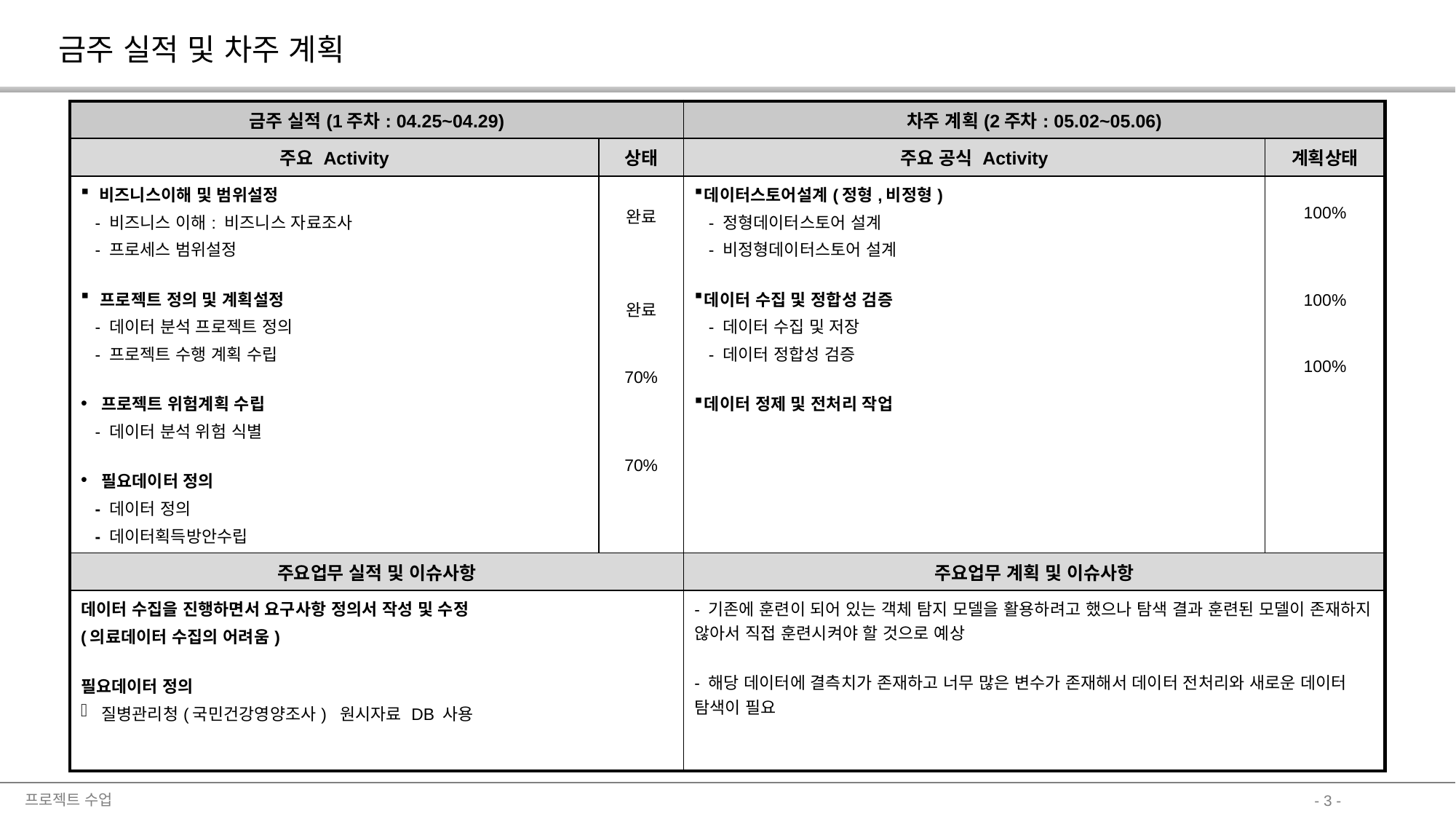

금주 실적 및 차주 계획
| 금주 실적(1주차: 04.25~04.29) |  | 차주 계획(2주차: 05.02~05.06) |  |
| --- | --- | --- | --- |
| 주요 Activity | 상태 | 주요 공식 Activity | 계획상태 |
| 비즈니스이해 및 범위설정 - 비즈니스 이해: 비즈니스 자료조사 - 프로세스 범위설정 프로젝트 정의 및 계획설정 - 데이터 분석 프로젝트 정의 - 프로젝트 수행 계획 수립 프로젝트 위험계획 수립 - 데이터 분석 위험 식별 필요데이터 정의 - 데이터 정의 - 데이터획득방안수립 | 완료 완료 70% 70% | 데이터스토어설계(정형,비정형) - 정형데이터스토어 설계 - 비정형데이터스토어 설계 데이터 수집 및 정합성 검증 - 데이터 수집 및 저장 - 데이터 정합성 검증 데이터 정제 및 전처리 작업 | 100% 100% 100% |
| 주요업무 실적 및 이슈사항 |  | 주요업무 계획 및 이슈사항 |  |
| 데이터 수집을 진행하면서 요구사항 정의서 작성 및 수정 (의료데이터 수집의 어려움) 필요데이터 정의 질병관리청(국민건강영양조사) 원시자료 DB 사용 |  | - 기존에 훈련이 되어 있는 객체 탐지 모델을 활용하려고 했으나 탐색 결과 훈련된 모델이 존재하지 않아서 직접 훈련시켜야 할 것으로 예상 - 해당 데이터에 결측치가 존재하고 너무 많은 변수가 존재해서 데이터 전처리와 새로운 데이터 탐색이 필요 |  |